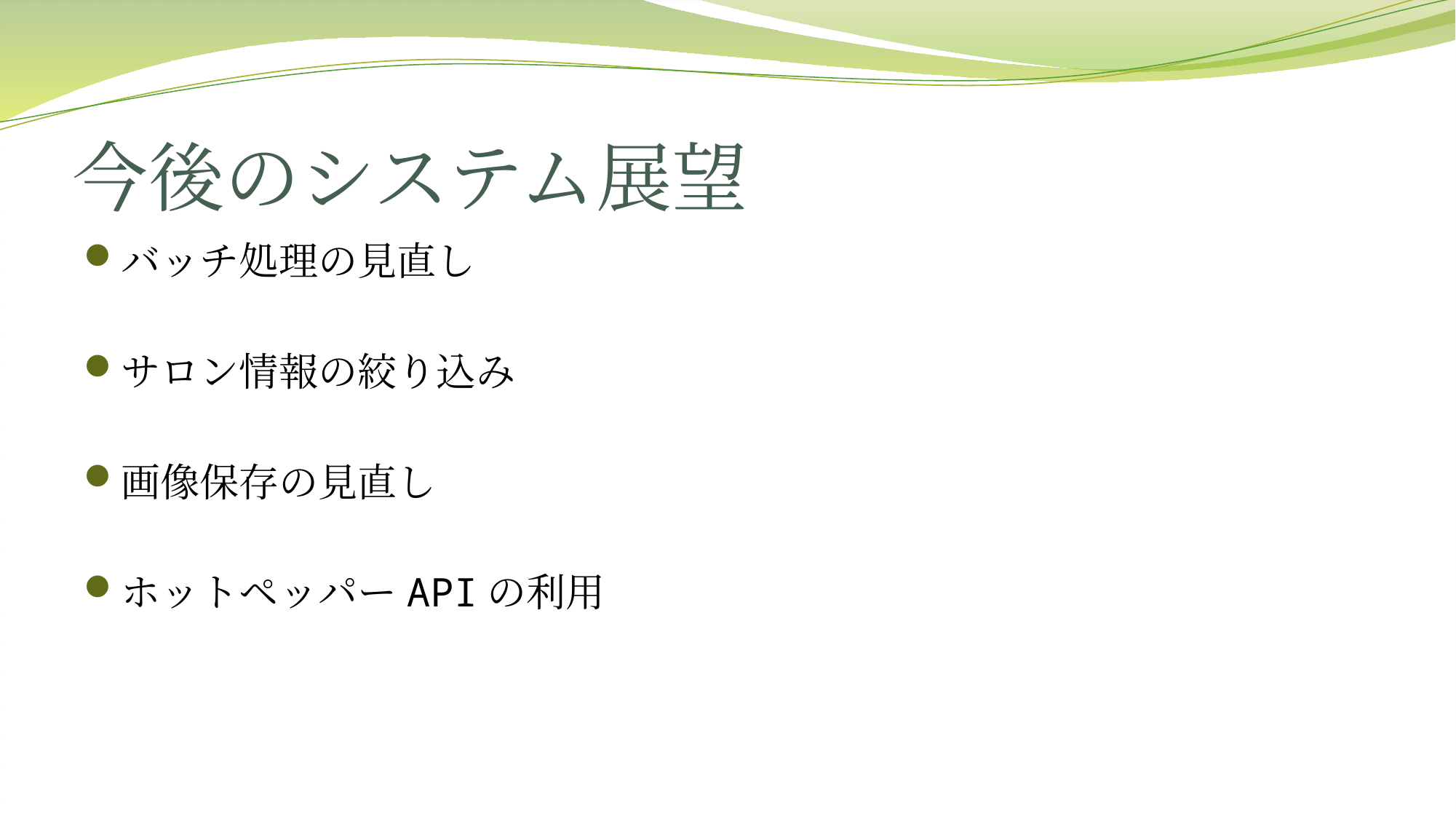

# 今後のシステム展望
バッチ処理の見直し

サロン情報の絞り込み

画像保存の見直し

ホットペッパーAPIの利用